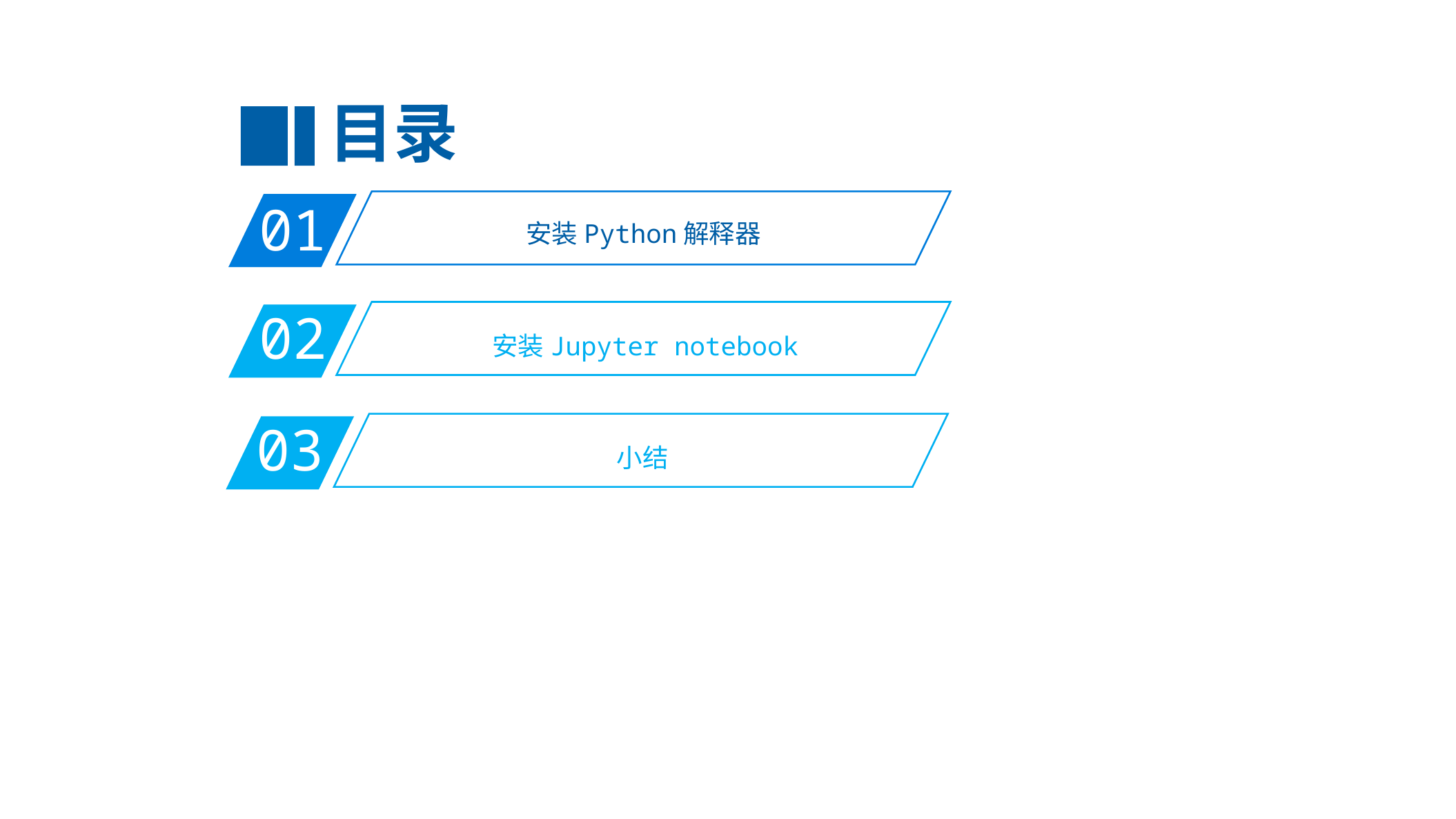

目录

01

安装Python解释器
02

安装Jupyter notebook
03

小结